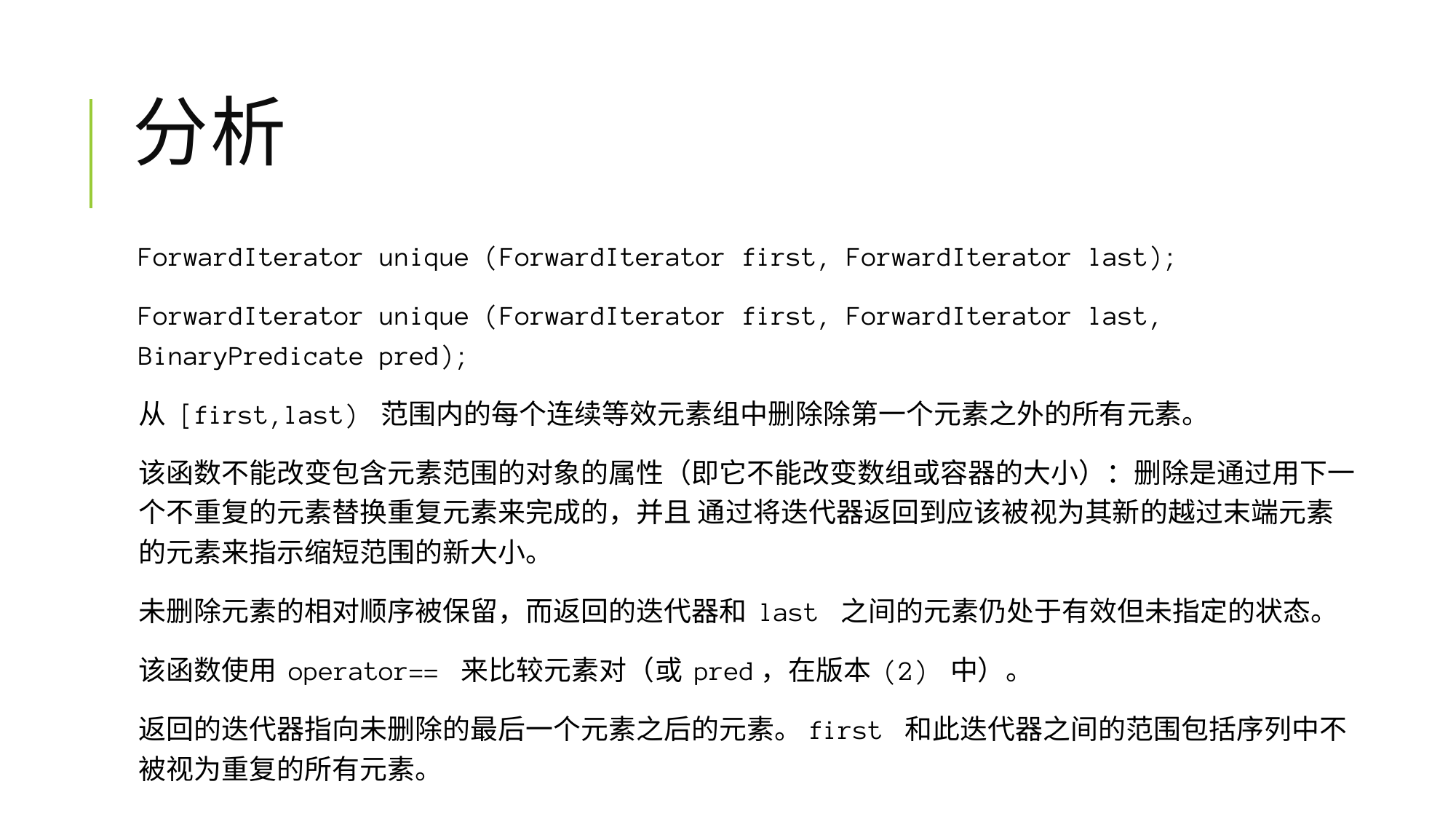

# 分析
ForwardIterator unique (ForwardIterator first, ForwardIterator last);
ForwardIterator unique (ForwardIterator first, ForwardIterator last, BinaryPredicate pred);
从 [first,last) 范围内的每个连续等效元素组中删除除第一个元素之外的所有元素。
该函数不能改变包含元素范围的对象的属性（即它不能改变数组或容器的大小）：删除是通过用下一个不重复的元素替换重复元素来完成的，并且 通过将迭代器返回到应该被视为其新的越过末端元素的元素来指示缩短范围的新大小。
未删除元素的相对顺序被保留，而返回的迭代器和 last 之间的元素仍处于有效但未指定的状态。
该函数使用 operator== 来比较元素对（或 pred，在版本 (2) 中）。
返回的迭代器指向未删除的最后一个元素之后的元素。first 和此迭代器之间的范围包括序列中不被视为重复的所有元素。